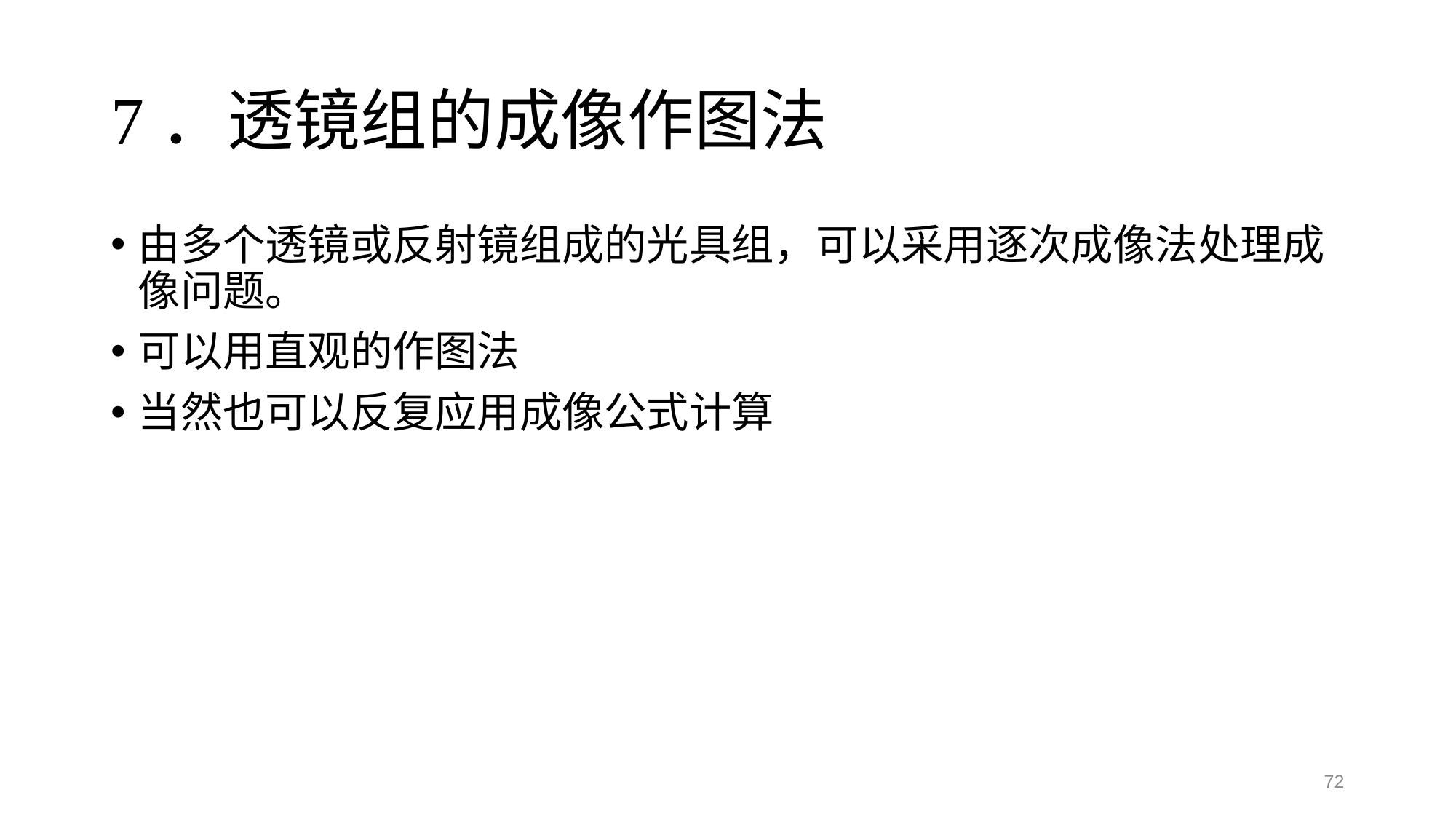

# 7．透镜组的成像作图法
由多个透镜或反射镜组成的光具组，可以采用逐次成像法处理成像问题。
可以用直观的作图法
当然也可以反复应用成像公式计算
72